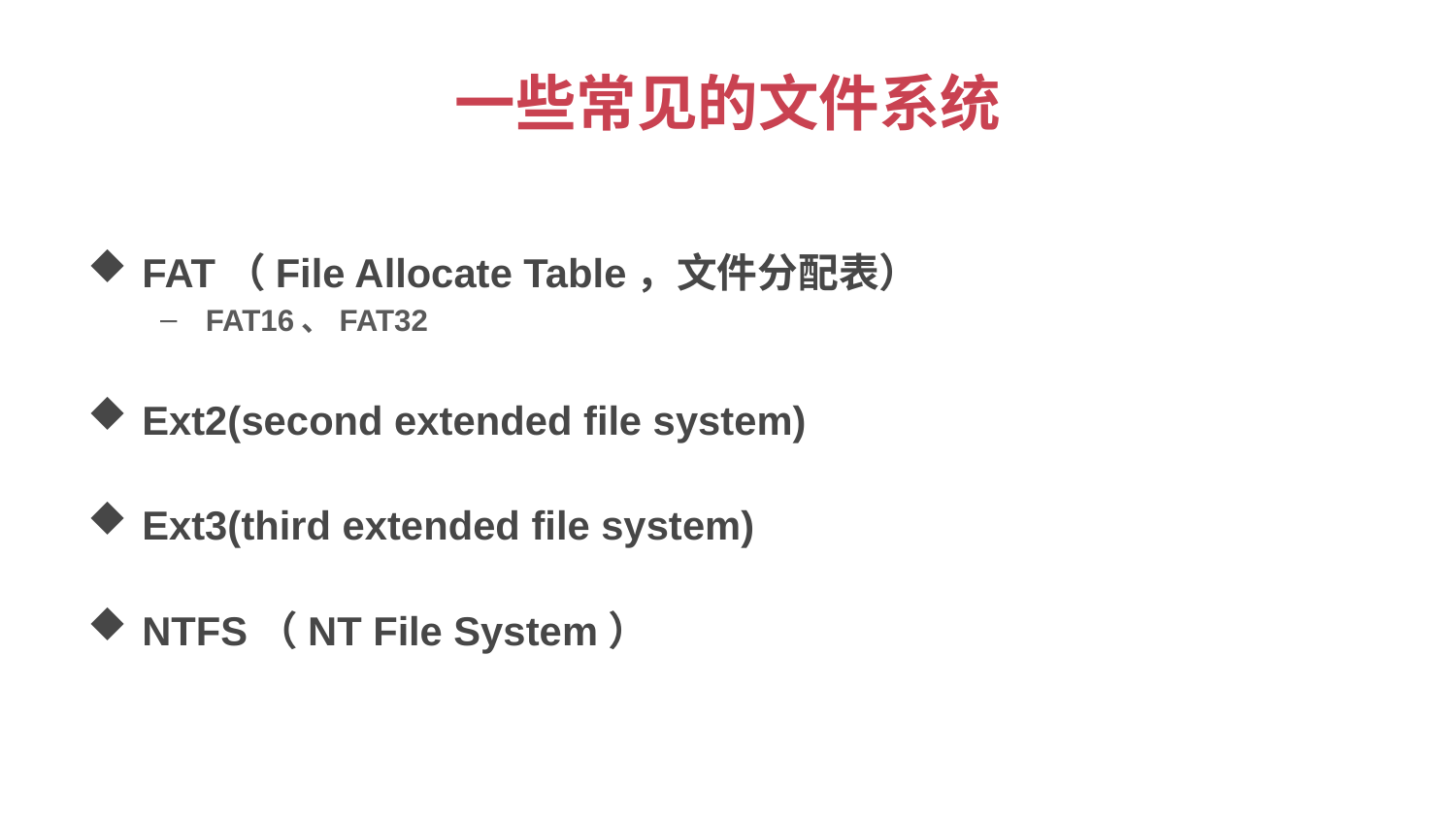

# 一些常见的文件系统
FAT（File Allocate Table，文件分配表）
FAT16、FAT32
Ext2(second extended file system)
Ext3(third extended file system)
NTFS（NT File System）